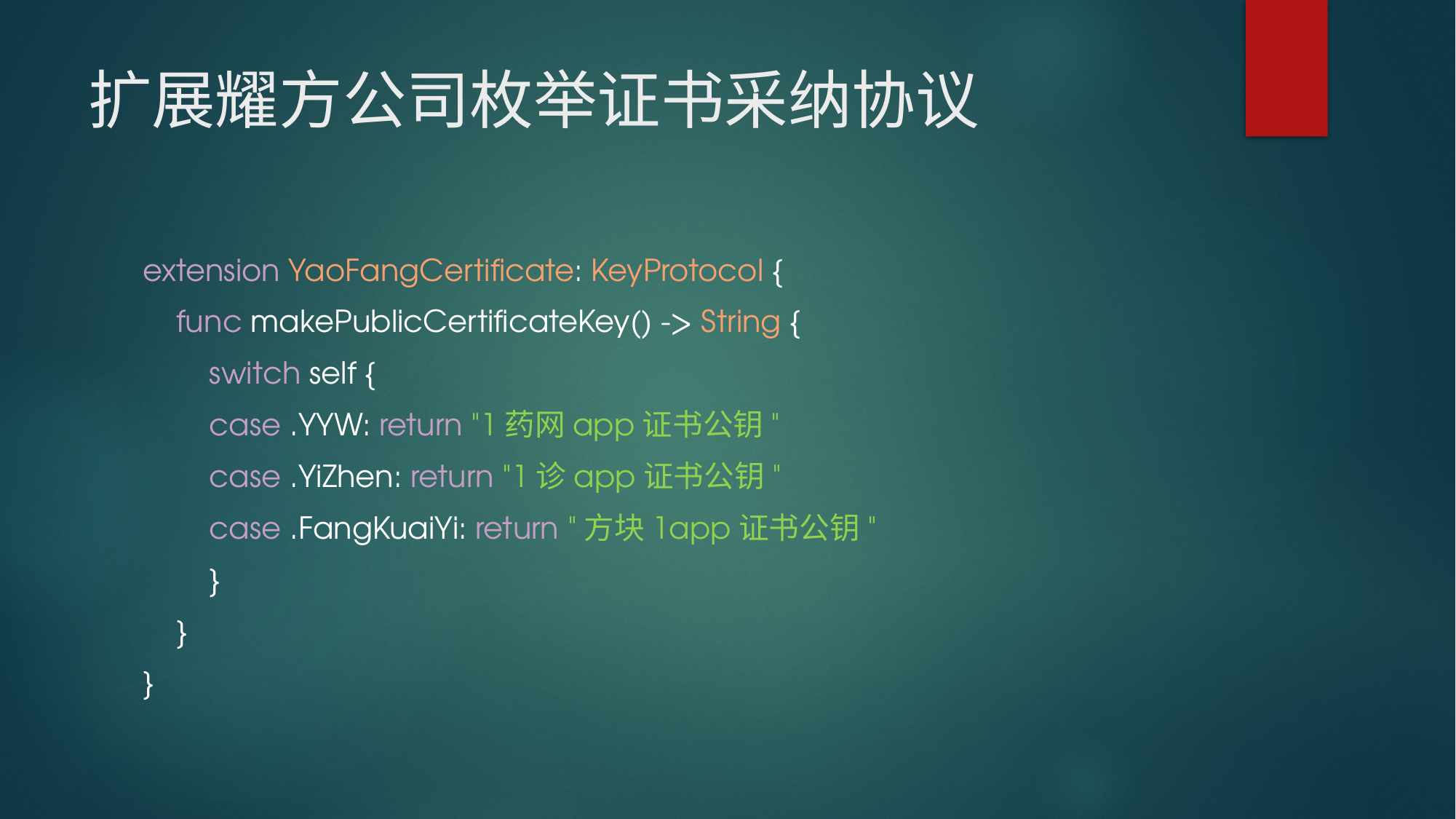

# 扩展耀方公司枚举证书采纳协议
extension YaoFangCertificate: KeyProtocol {
    func makePublicCertificateKey() -> String {
        switch self {
        case .YYW: return "1药网app证书公钥"
        case .YiZhen: return "1诊app证书公钥"
        case .FangKuaiYi: return "方块1app证书公钥"
        }
    }
}